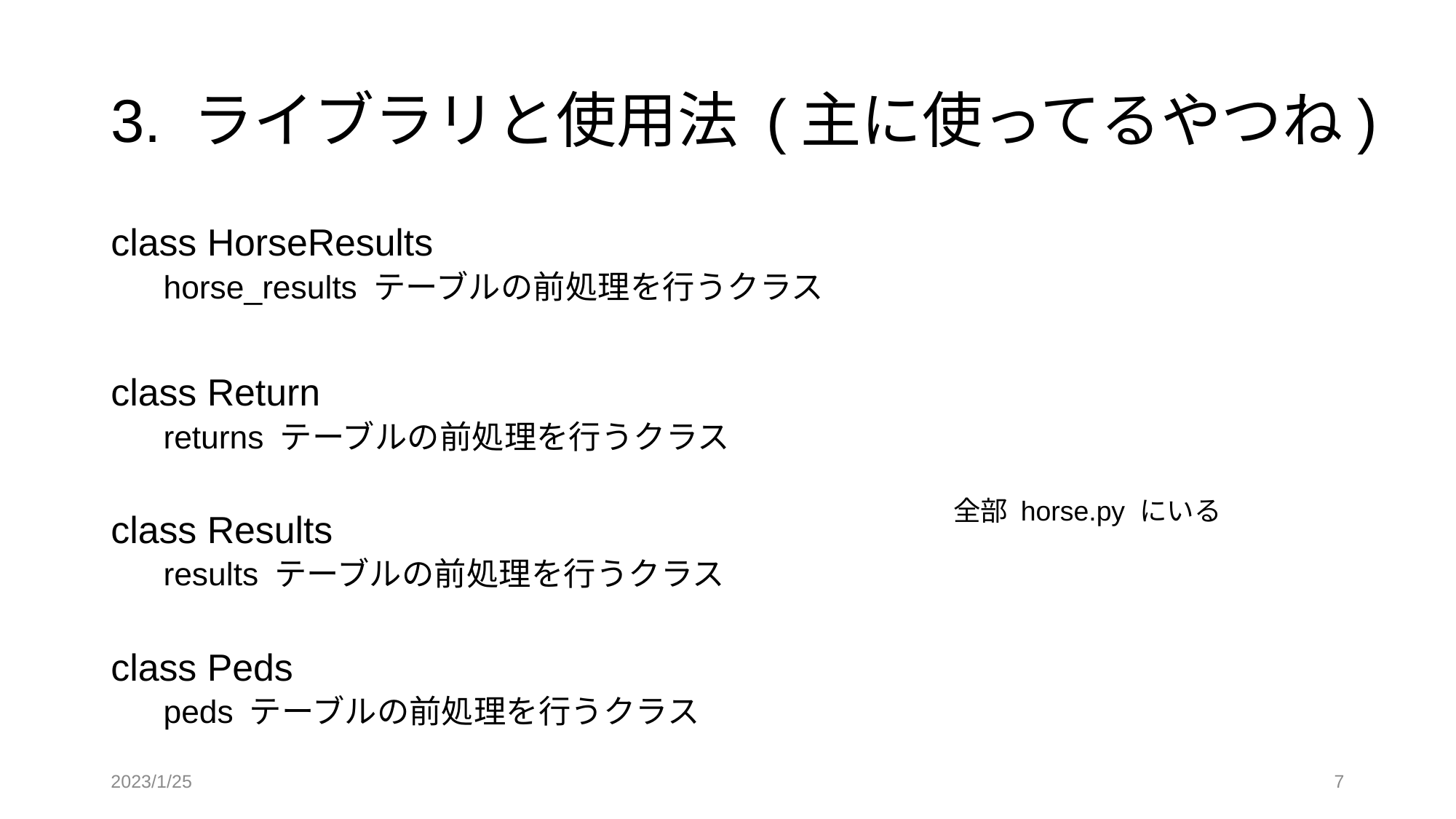

# 3. ライブラリと使用法 (主に使ってるやつね)
class HorseResults
horse_results テーブルの前処理を行うクラス

class Return
returns テーブルの前処理を行うクラス

class Results
results テーブルの前処理を行うクラス

class Peds
peds テーブルの前処理を行うクラス
全部 horse.py にいる
2023/1/25
7